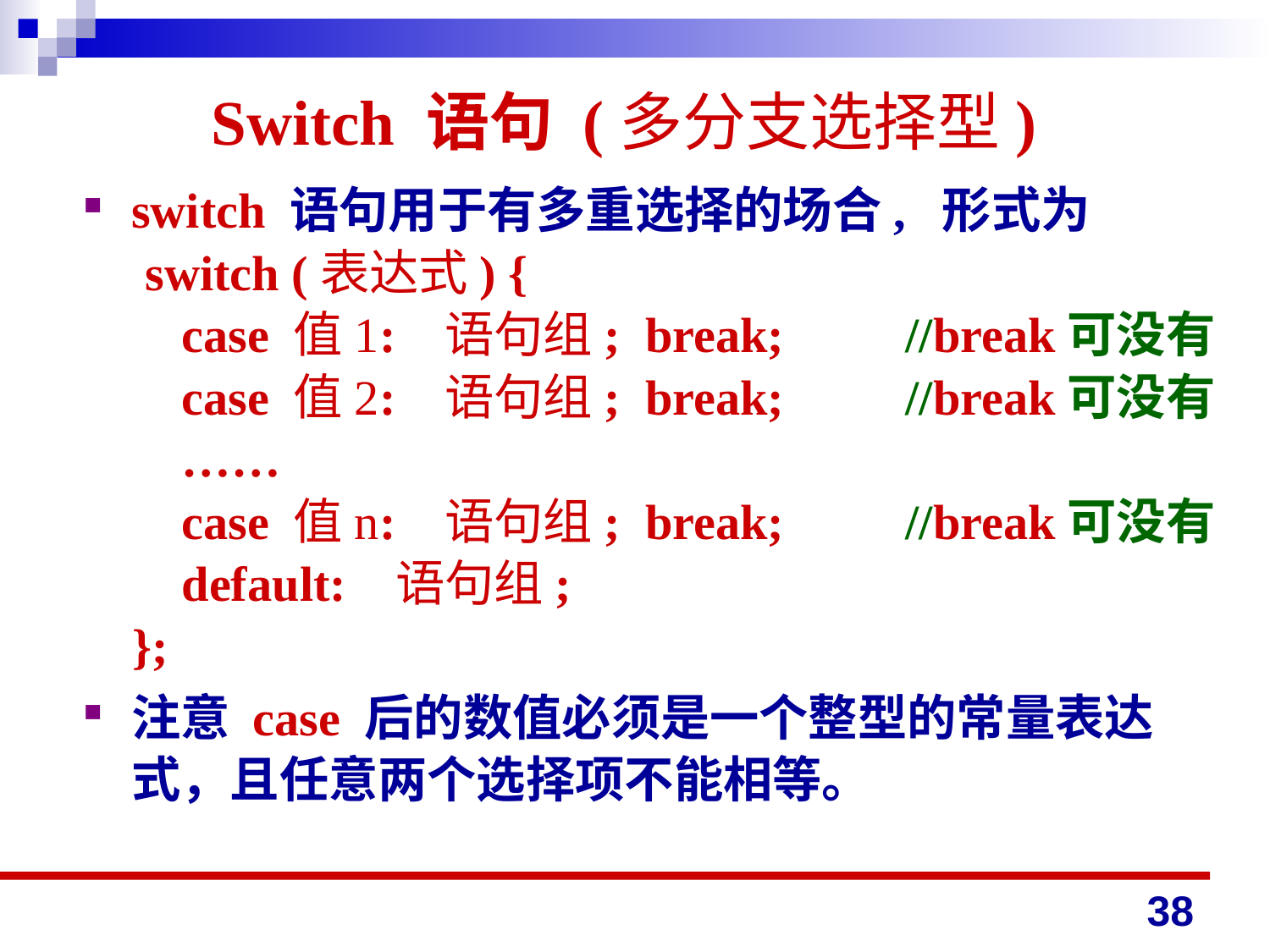

# Switch 语句 (多分支选择型)
switch 语句用于有多重选择的场合,  形式为
     switch (表达式) {
        case 值1:   语句组;  break;	 //break可没有
        case 值2:   语句组;  break;	 //break可没有
        ……
        case 值n:   语句组;  break;	 //break可没有
        default:   语句组;
    };
注意 case 后的数值必须是一个整型的常量表达式，且任意两个选择项不能相等。
38